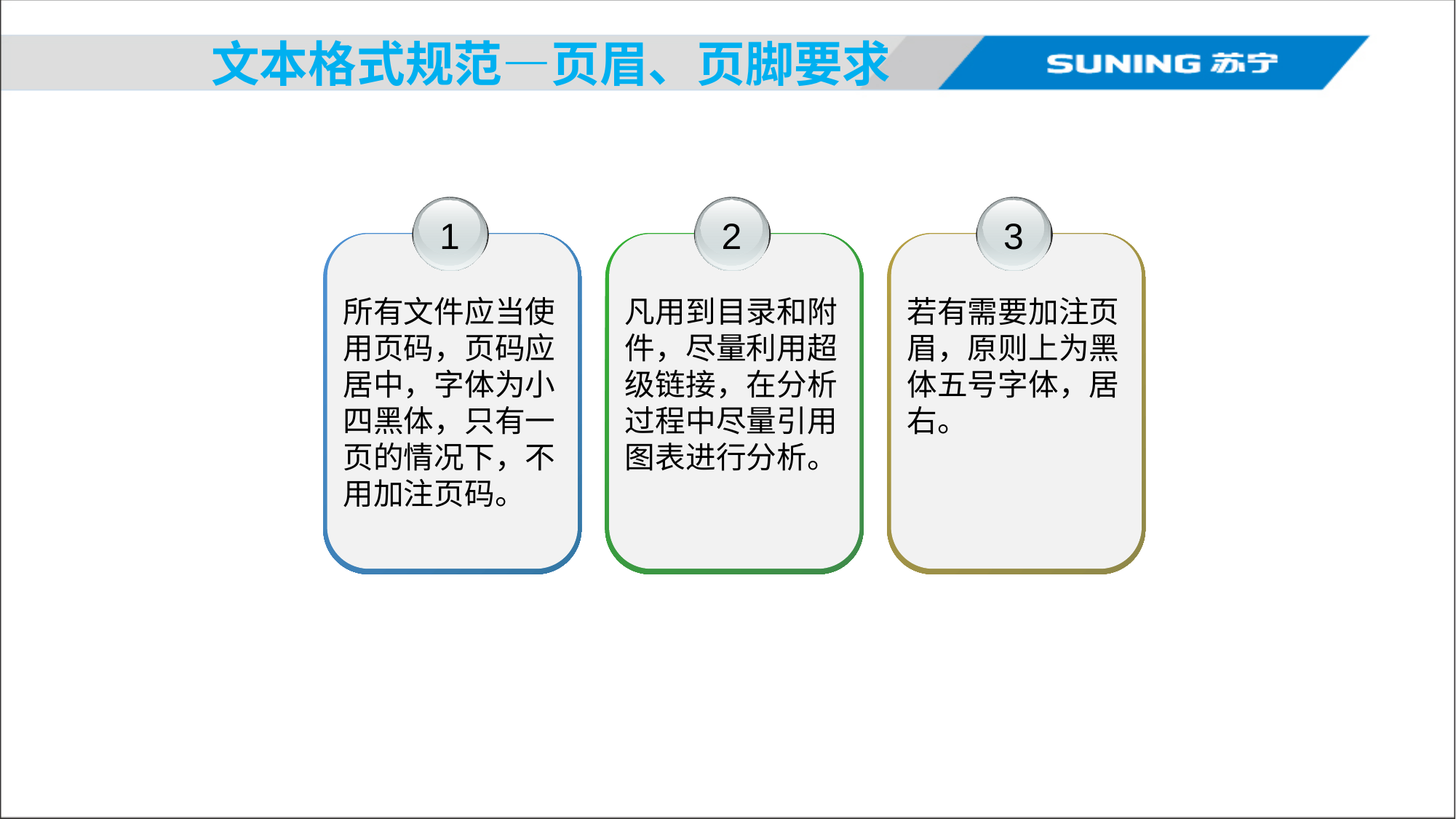

文本格式规范—页眉、页脚要求

1

所有文件应当使用页码，页码应居中，字体为小四黑体，只有一页的情况下，不用加注页码。

2

凡用到目录和附件，尽量利用超级链接，在分析过程中尽量引用图表进行分析。

3

若有需要加注页眉，原则上为黑体五号字体，居右。